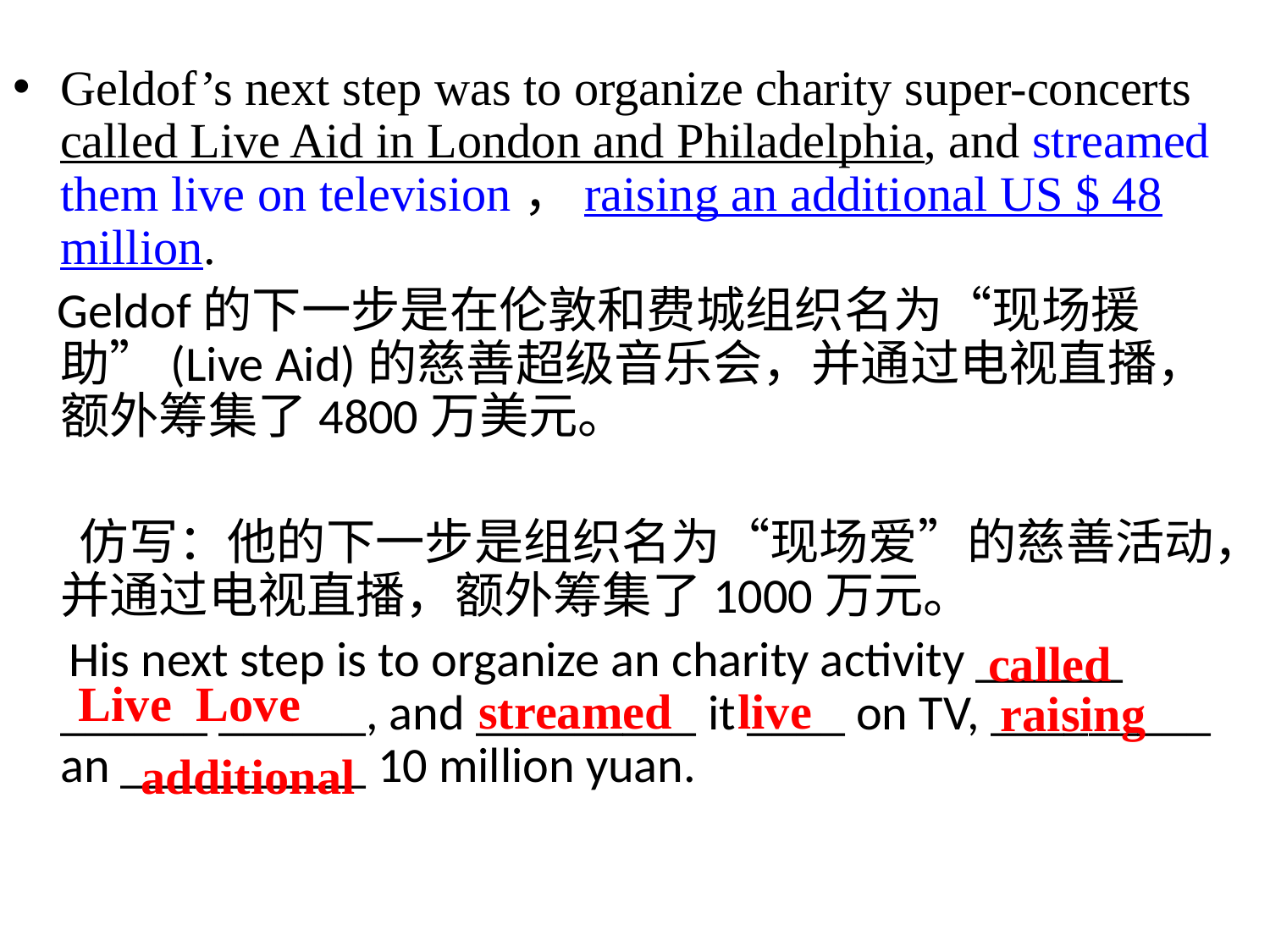

Geldof’s next step was to organize charity super-concerts called Live Aid in London and Philadelphia, and streamed them live on television，raising an additional US $ 48 million.
    Geldof的下一步是在伦敦和费城组织名为“现场援助”(Live Aid)的慈善超级音乐会，并通过电视直播，额外筹集了4800万美元。

     仿写：他的下一步是组织名为“现场爱”的慈善活动，并通过电视直播，额外筹集了1000万元。
     His next step is to organize an charity activity ______ ______ ______, and _________ it ____ on TV, _________ an __________ 10 million yuan.
called
Live  Love
streamed
live
 raising
 additional